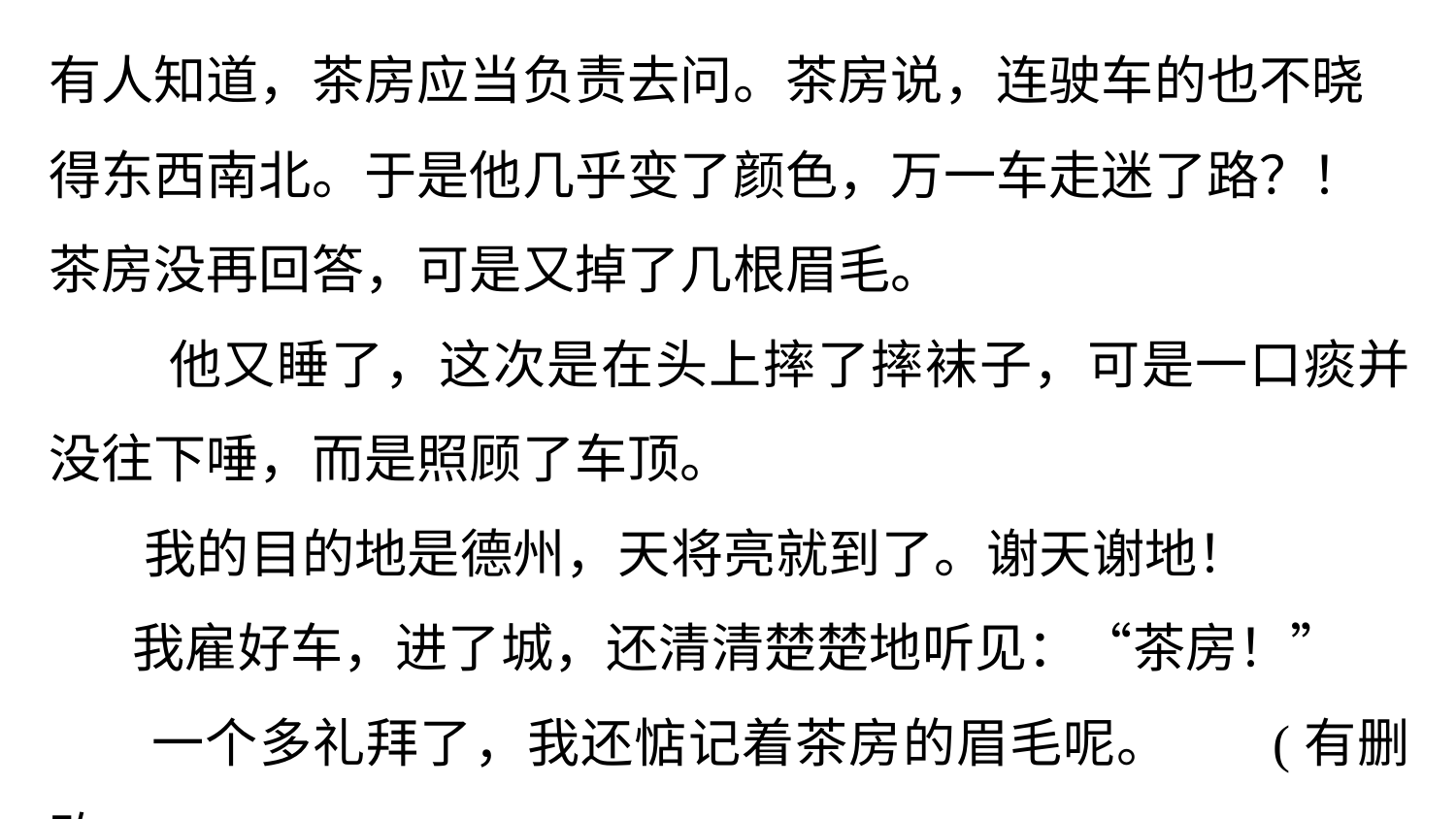

有人知道，茶房应当负责去问。茶房说，连驶车的也不晓得东西南北。于是他几乎变了颜色，万一车走迷了路？！茶房没再回答，可是又掉了几根眉毛。
        他又睡了，这次是在头上摔了摔袜子，可是一口痰并没往下唾，而是照顾了车顶。
       我的目的地是德州，天将亮就到了。谢天谢地！
      我雇好车，进了城，还清清楚楚地听见：“茶房！”
       一个多礼拜了，我还惦记着茶房的眉毛呢。       (有删改)